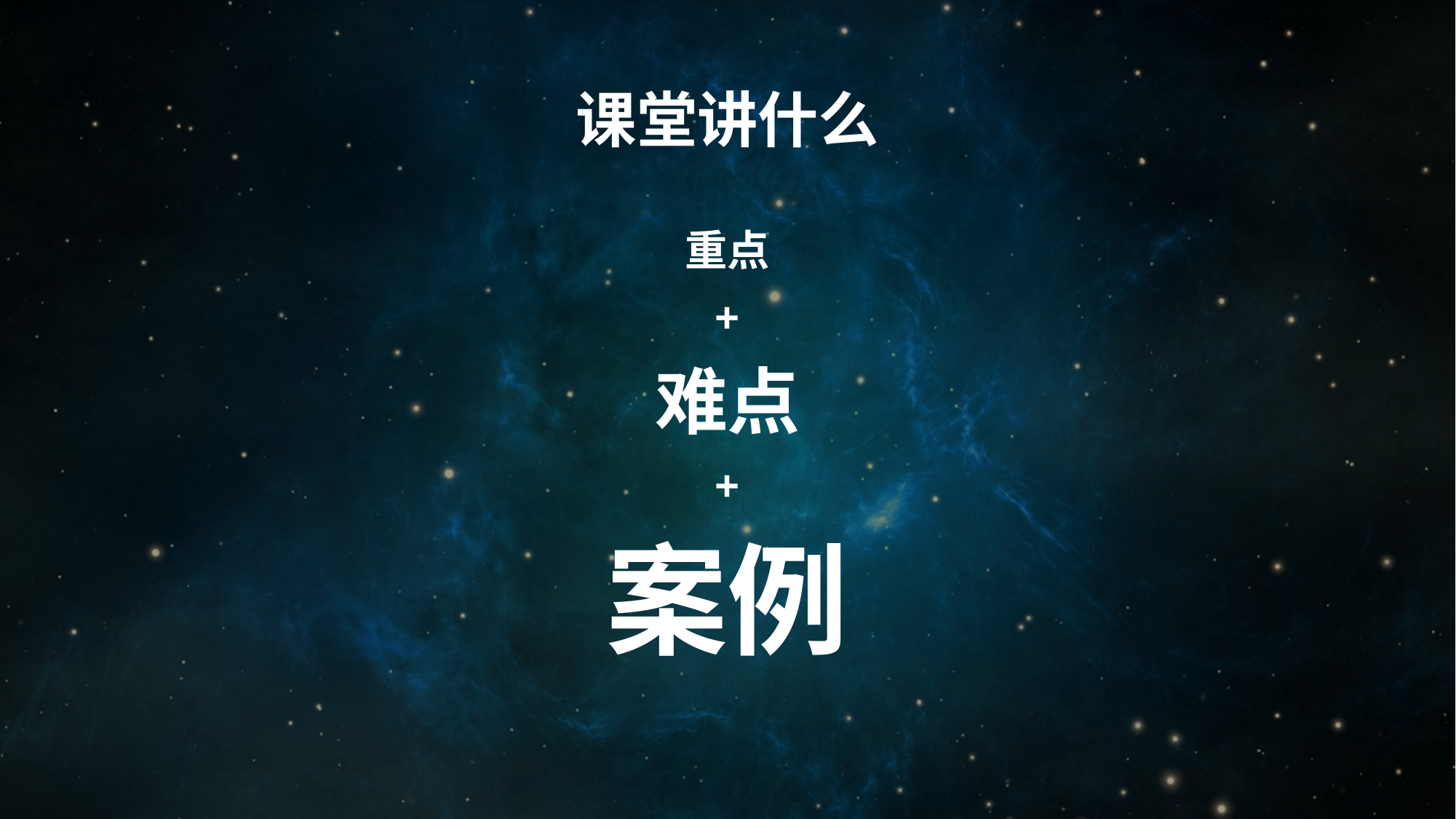

# 课堂讲什么
重点
+
难点
+
案例